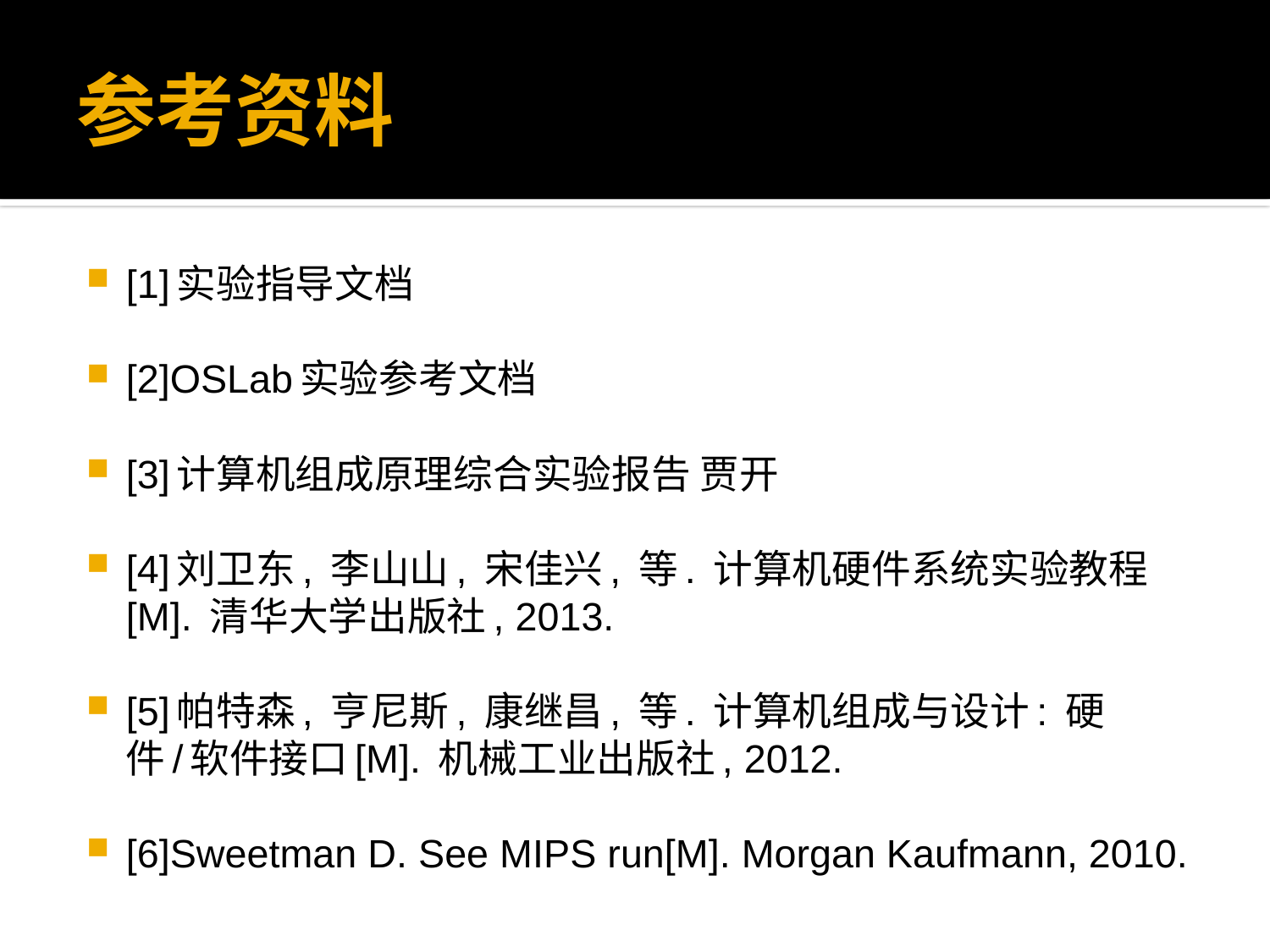

# 参考资料
[1]实验指导文档

[2]OSLab实验参考文档

[3]计算机组成原理综合实验报告 贾开

[4]刘卫东, 李山山, 宋佳兴, 等. 计算机硬件系统实验教程[M]. 清华大学出版社, 2013.

[5]帕特森, 亨尼斯, 康继昌, 等. 计算机组成与设计: 硬件/软件接口[M]. 机械工业出版社, 2012.

[6]Sweetman D. See MIPS run[M]. Morgan Kaufmann, 2010.